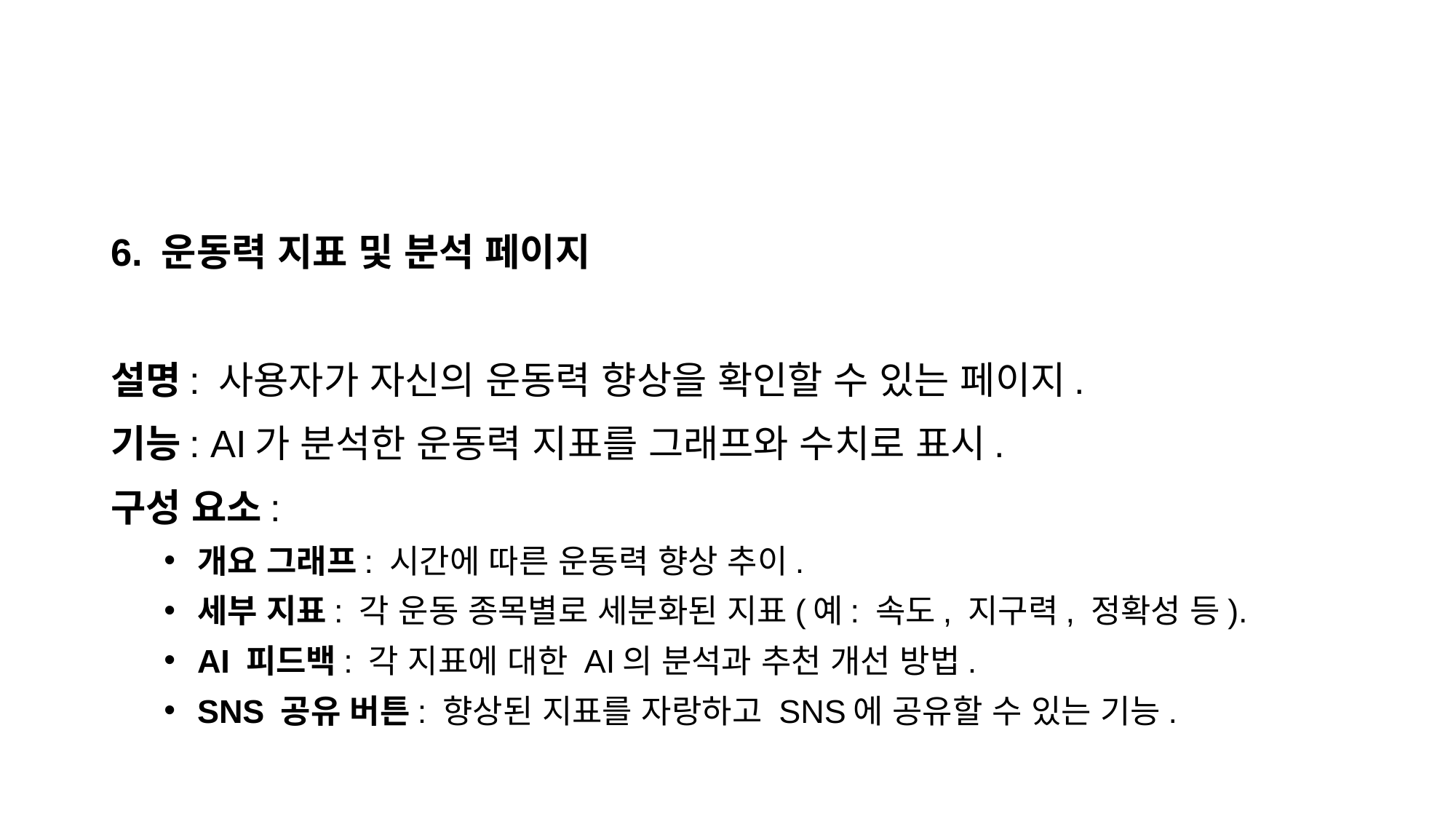

6. 운동력 지표 및 분석 페이지

설명: 사용자가 자신의 운동력 향상을 확인할 수 있는 페이지.
기능: AI가 분석한 운동력 지표를 그래프와 수치로 표시.
구성 요소:
개요 그래프: 시간에 따른 운동력 향상 추이.
세부 지표: 각 운동 종목별로 세분화된 지표(예: 속도, 지구력, 정확성 등).
AI 피드백: 각 지표에 대한 AI의 분석과 추천 개선 방법.
SNS 공유 버튼: 향상된 지표를 자랑하고 SNS에 공유할 수 있는 기능.